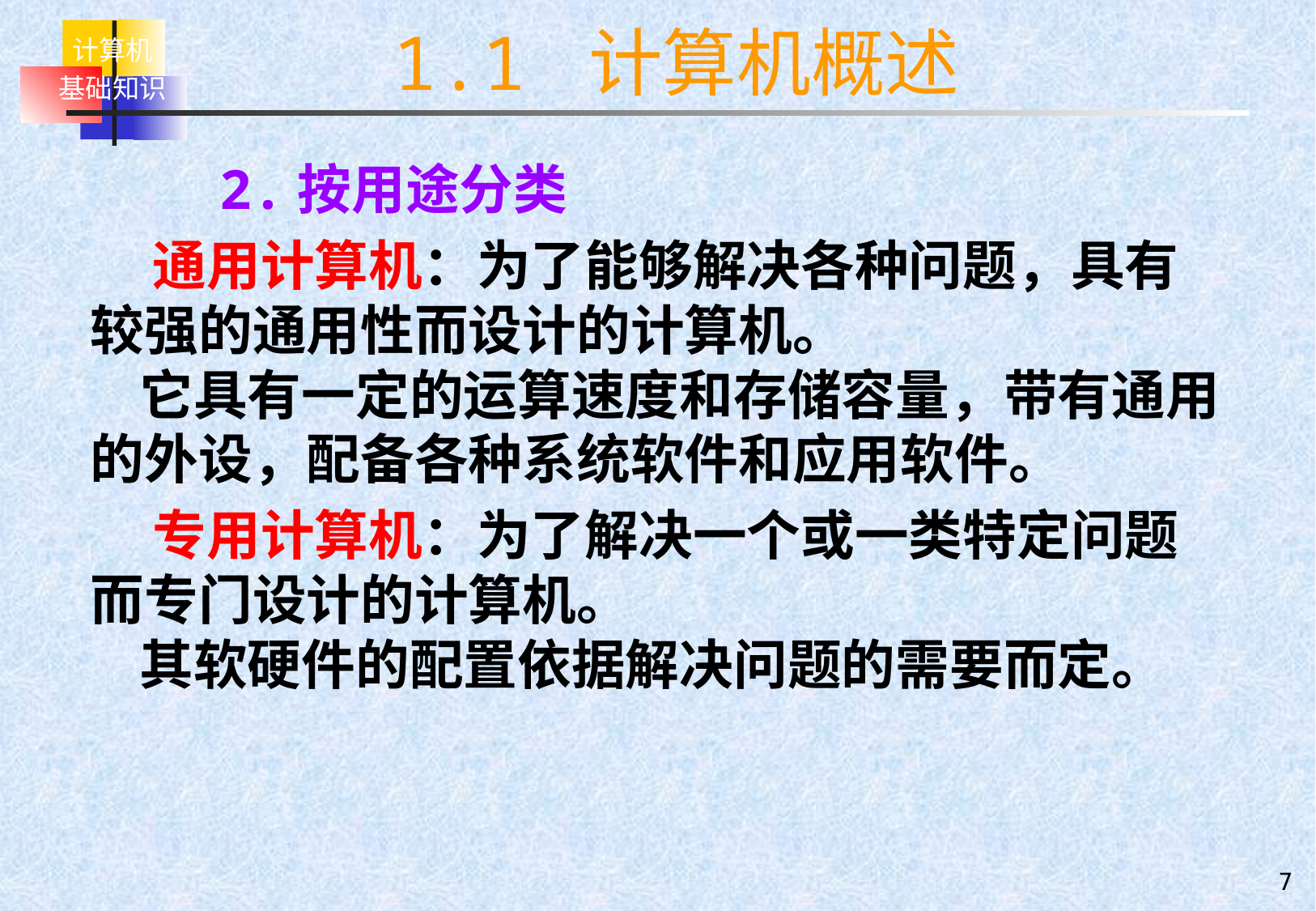

# 1.1 计算机概述
    2.按用途分类
    通用计算机：为了能够解决各种问题，具有较强的通用性而设计的计算机。
    它具有一定的运算速度和存储容量，带有通用的外设，配备各种系统软件和应用软件。
    专用计算机：为了解决一个或一类特定问题而专门设计的计算机。
    其软硬件的配置依据解决问题的需要而定。
7